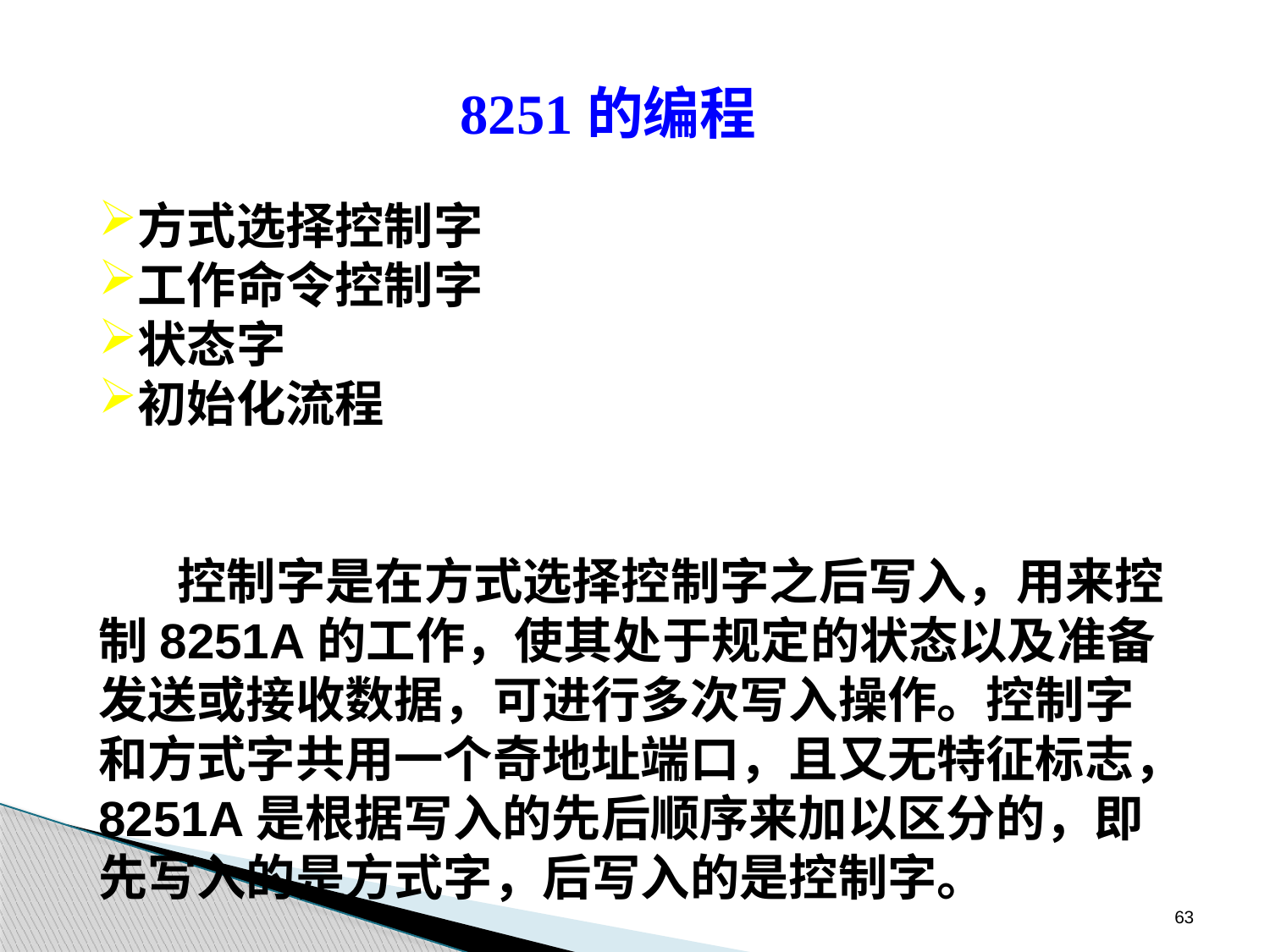

8251的编程
方式选择控制字
工作命令控制字
状态字
初始化流程

      控制字是在方式选择控制字之后写入，用来控制8251A的工作，使其处于规定的状态以及准备发送或接收数据，可进行多次写入操作。控制字和方式字共用一个奇地址端口，且又无特征标志，8251A是根据写入的先后顺序来加以区分的，即先写入的是方式字，后写入的是控制字。
63